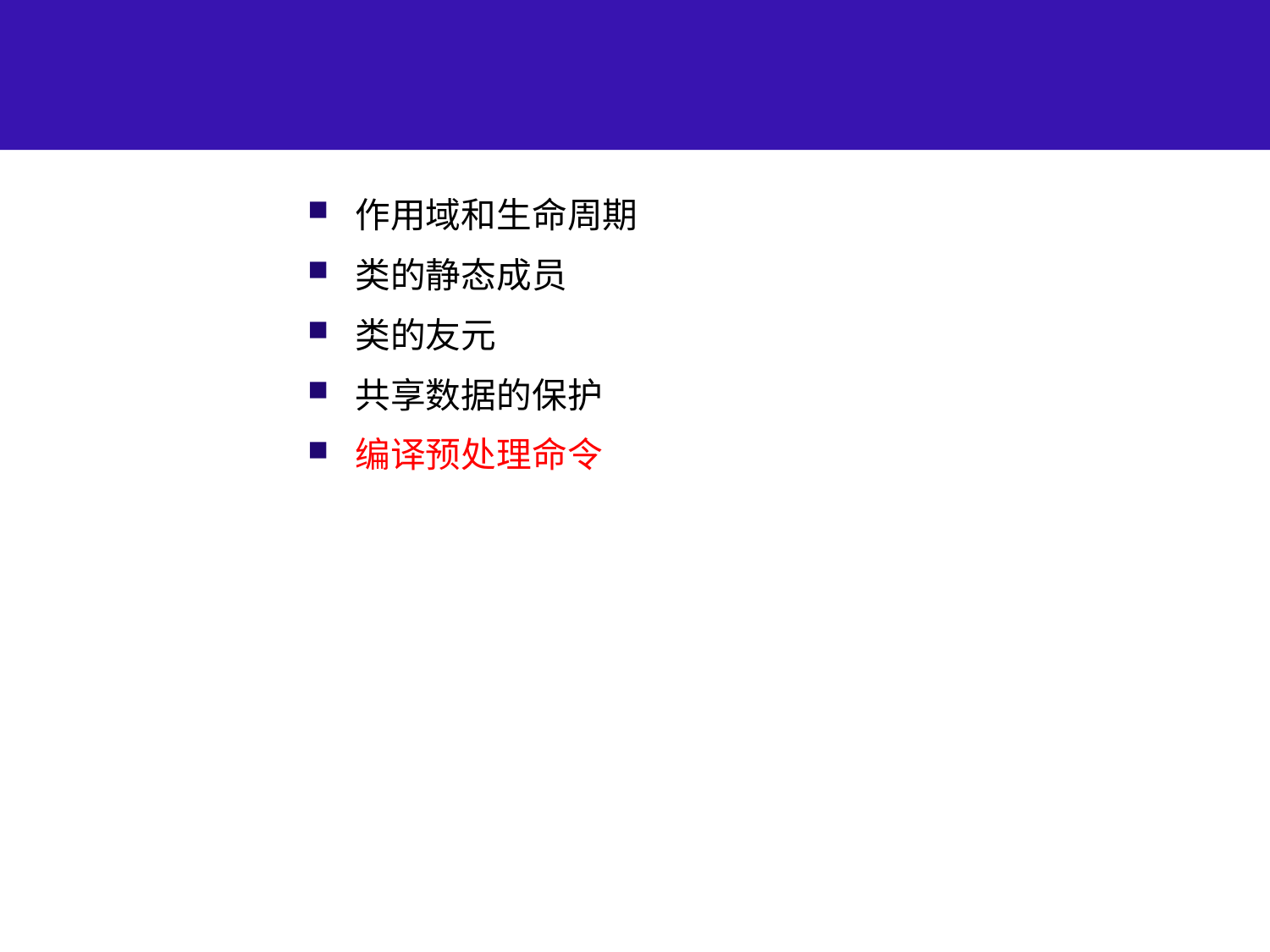

作用域和生命周期
类的静态成员
类的友元
共享数据的保护
编译预处理命令

37